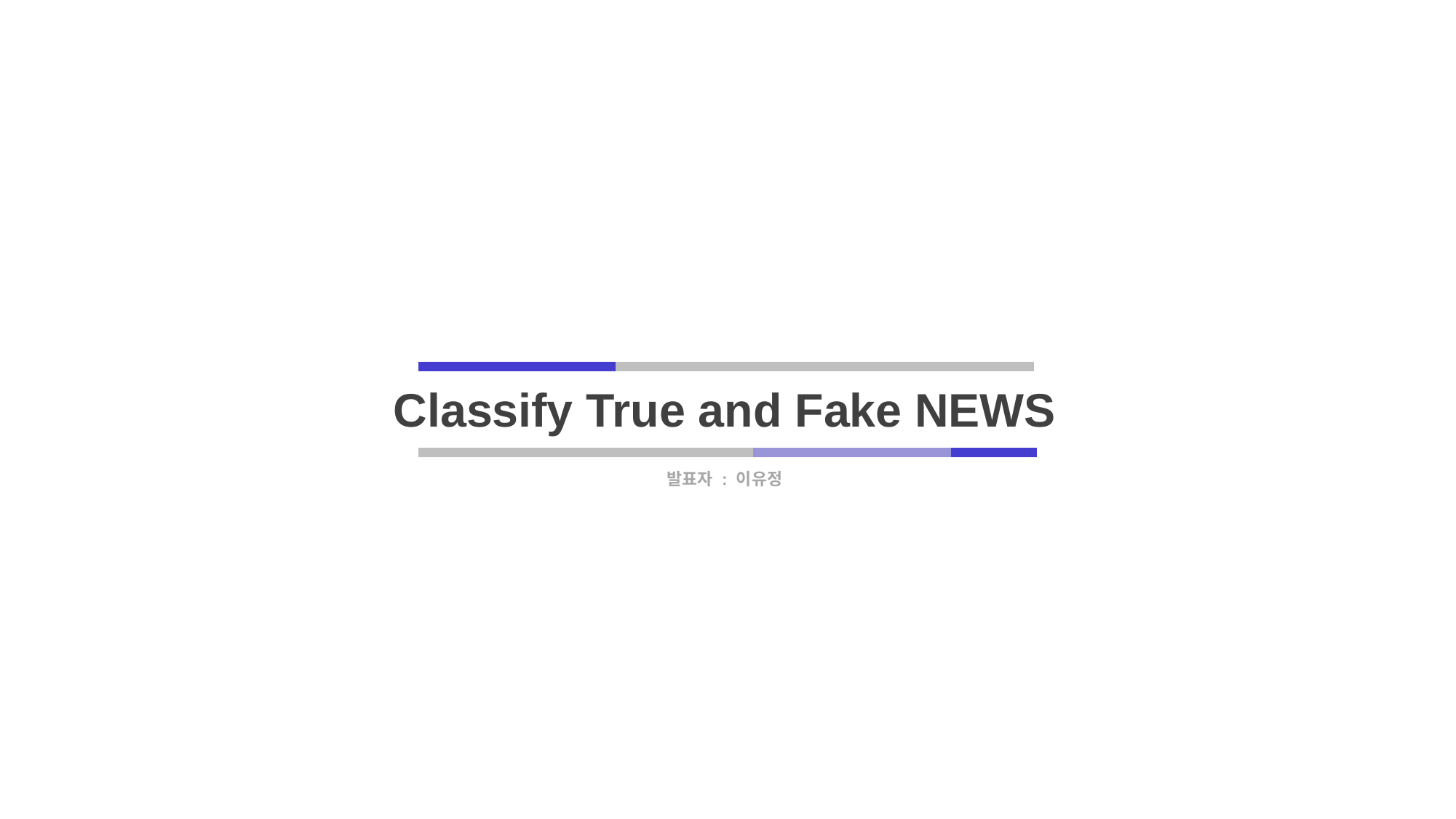

Classify True and Fake NEWS
발표자 : 이유정